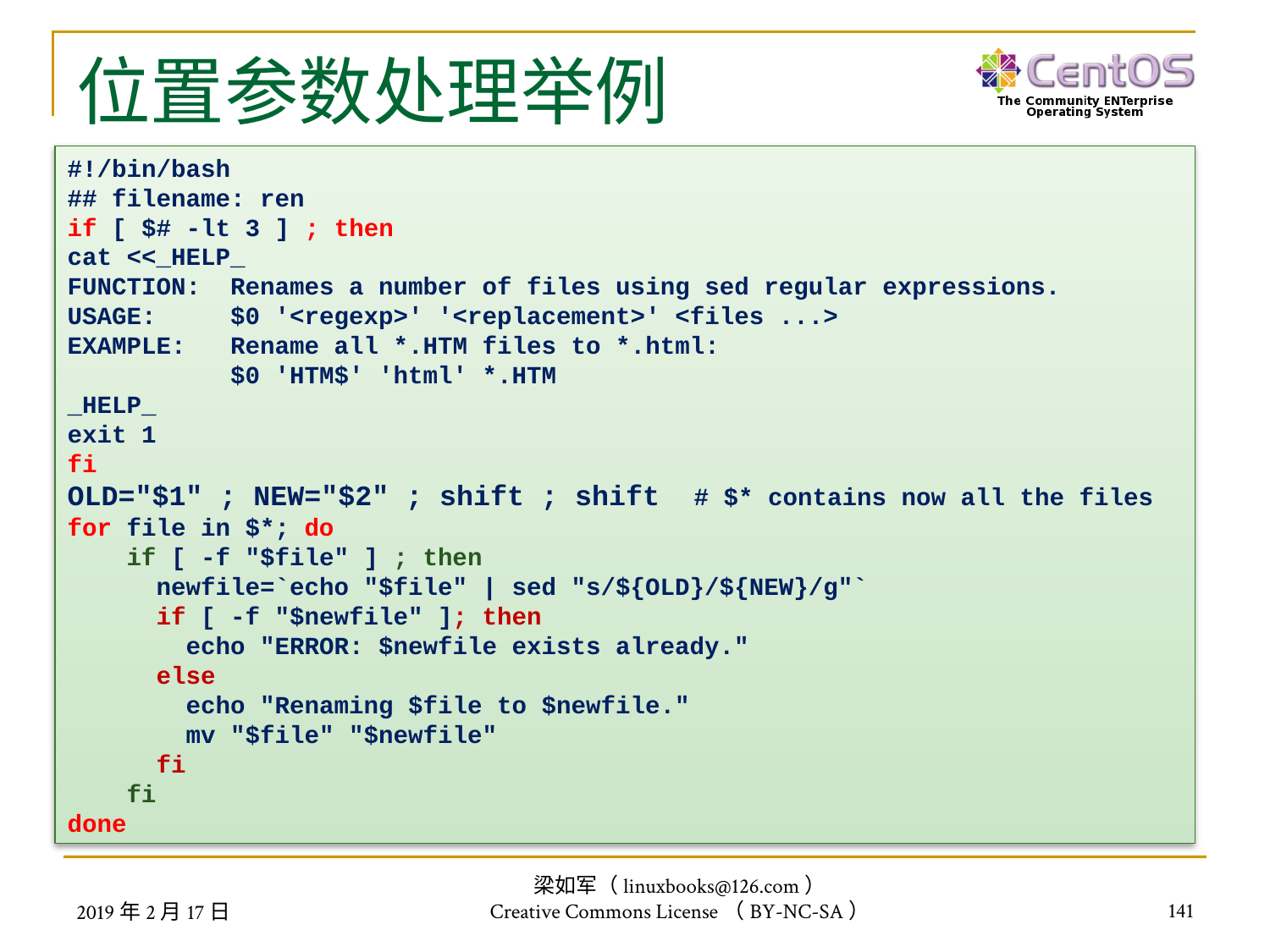

# 位置参数处理举例
#!/bin/bash
## filename: ren
if [ $# -lt 3 ] ; then
cat <<_HELP_
FUNCTION:  Renames a number of files using sed regular expressions.
USAGE:     $0 '<regexp>' '<replacement>' <files ...>
EXAMPLE:   Rename all *.HTM files to *.html:
           $0 'HTM$' 'html' *.HTM
_HELP_
exit 1
fi
OLD="$1" ; NEW="$2" ; shift ; shift  # $* contains now all the files
for file in $*; do
    if [ -f "$file" ] ; then
      newfile=`echo "$file" | sed "s/${OLD}/${NEW}/g"`
      if [ -f "$newfile" ]; then
        echo "ERROR: $newfile exists already."
      else
        echo "Renaming $file to $newfile."
        mv "$file" "$newfile"
      fi
    fi
done
梁如军（linuxbooks@126.com）
Creative Commons License（BY-NC-SA）
2019年2月17日
141